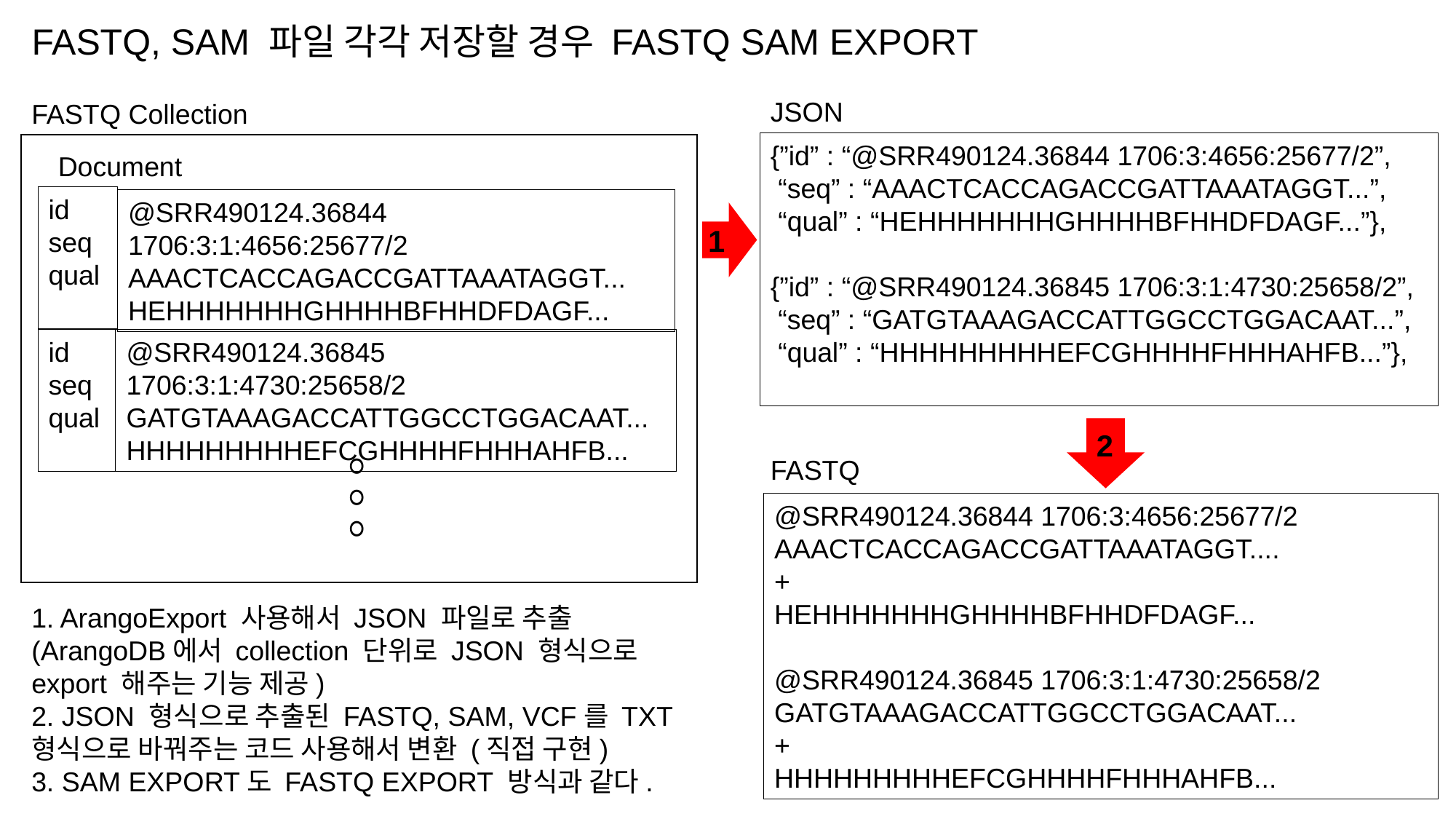

FASTQ, SAM 파일 각각 저장할 경우 FASTQ SAM EXPORT
JSON
{”id” : “@SRR490124.36844 1706:3:4656:25677/2”,
 “seq” : “AAACTCACCAGACCGATTAAATAGGT...”,
 “qual” : “HEHHHHHHHGHHHHBFHHDFDAGF...”},

{”id” : “@SRR490124.36845 1706:3:1:4730:25658/2”,
 “seq” : “GATGTAAAGACCATTGGCCTGGACAAT...”,
 “qual” : “HHHHHHHHHEFCGHHHHFHHHAHFB...”},

FASTQ Collection

id
seq
qual
@SRR490124.36844 1706:3:1:4656:25677/2
AAACTCACCAGACCGATTAAATAGGT...
HEHHHHHHHGHHHHBFHHDFDAGF...
id
seq
qual
@SRR490124.36845 1706:3:1:4730:25658/2
GATGTAAAGACCATTGGCCTGGACAAT...
HHHHHHHHHEFCGHHHHFHHHAHFB...
ㅇ ㅇ ㅇ
Document

1

2
FASTQ
@SRR490124.36844 1706:3:4656:25677/2
AAACTCACCAGACCGATTAAATAGGT....
+
HEHHHHHHHGHHHHBFHHDFDAGF...

@SRR490124.36845 1706:3:1:4730:25658/2
GATGTAAAGACCATTGGCCTGGACAAT...
+
HHHHHHHHHEFCGHHHHFHHHAHFB...
1. ArangoExport 사용해서 JSON 파일로 추출
(ArangoDB에서 collection 단위로 JSON 형식으로 export 해주는 기능 제공)
2. JSON 형식으로 추출된 FASTQ, SAM, VCF를 TXT 형식으로 바꿔주는 코드 사용해서 변환 (직접 구현)
3. SAM EXPORT도 FASTQ EXPORT 방식과 같다.